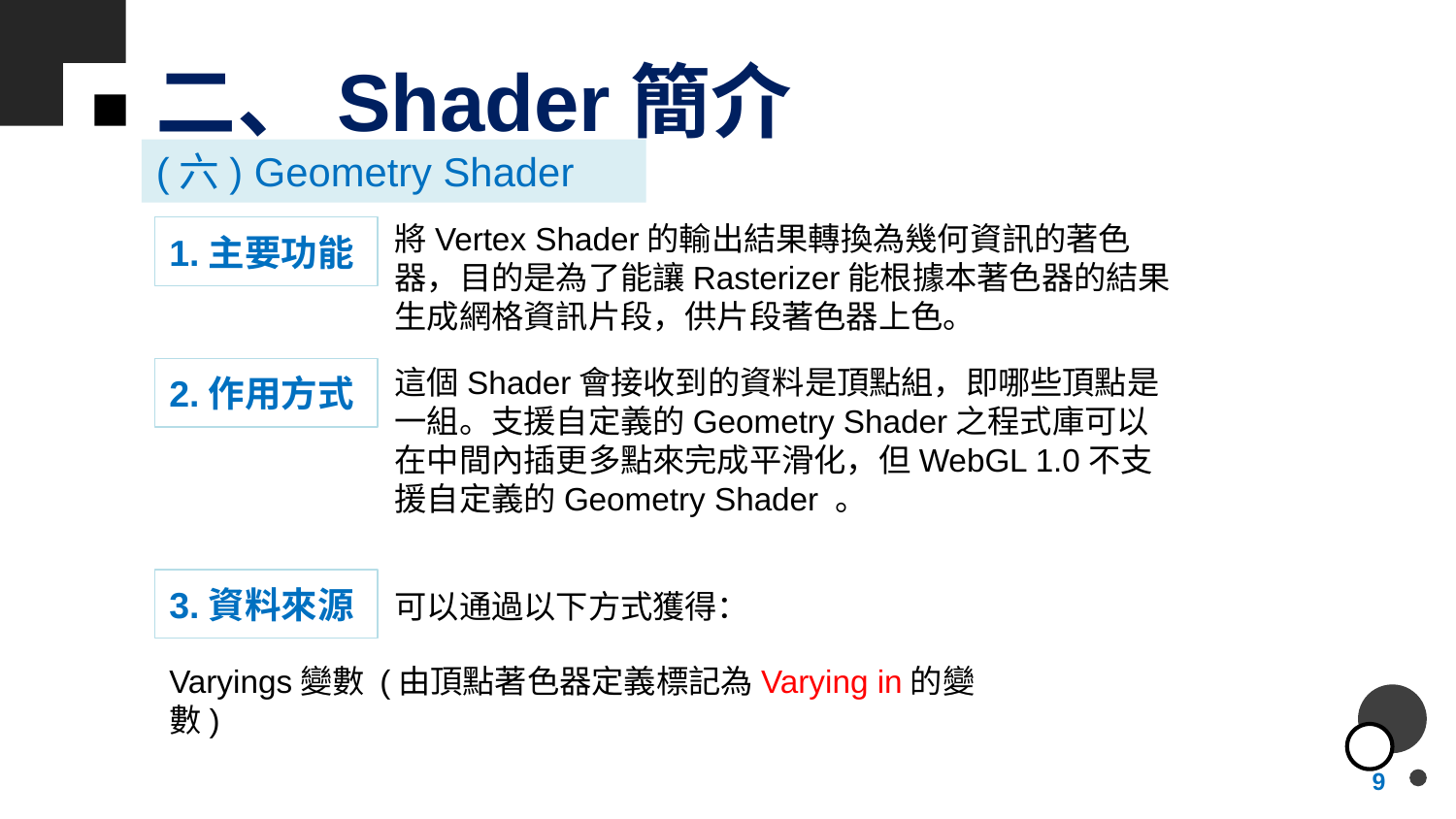

# 二、Shader簡介
(六) Geometry Shader
將Vertex Shader的輸出結果轉換為幾何資訊的著色器，目的是為了能讓Rasterizer能根據本著色器的結果生成網格資訊片段，供片段著色器上色。
1.主要功能
這個Shader會接收到的資料是頂點組，即哪些頂點是一組。支援自定義的Geometry Shader之程式庫可以在中間內插更多點來完成平滑化，但WebGL 1.0不支援自定義的Geometry Shader 。
2.作用方式
3.資料來源
可以通過以下方式獲得：
Varyings變數 (由頂點著色器定義標記為Varying in的變數)

9